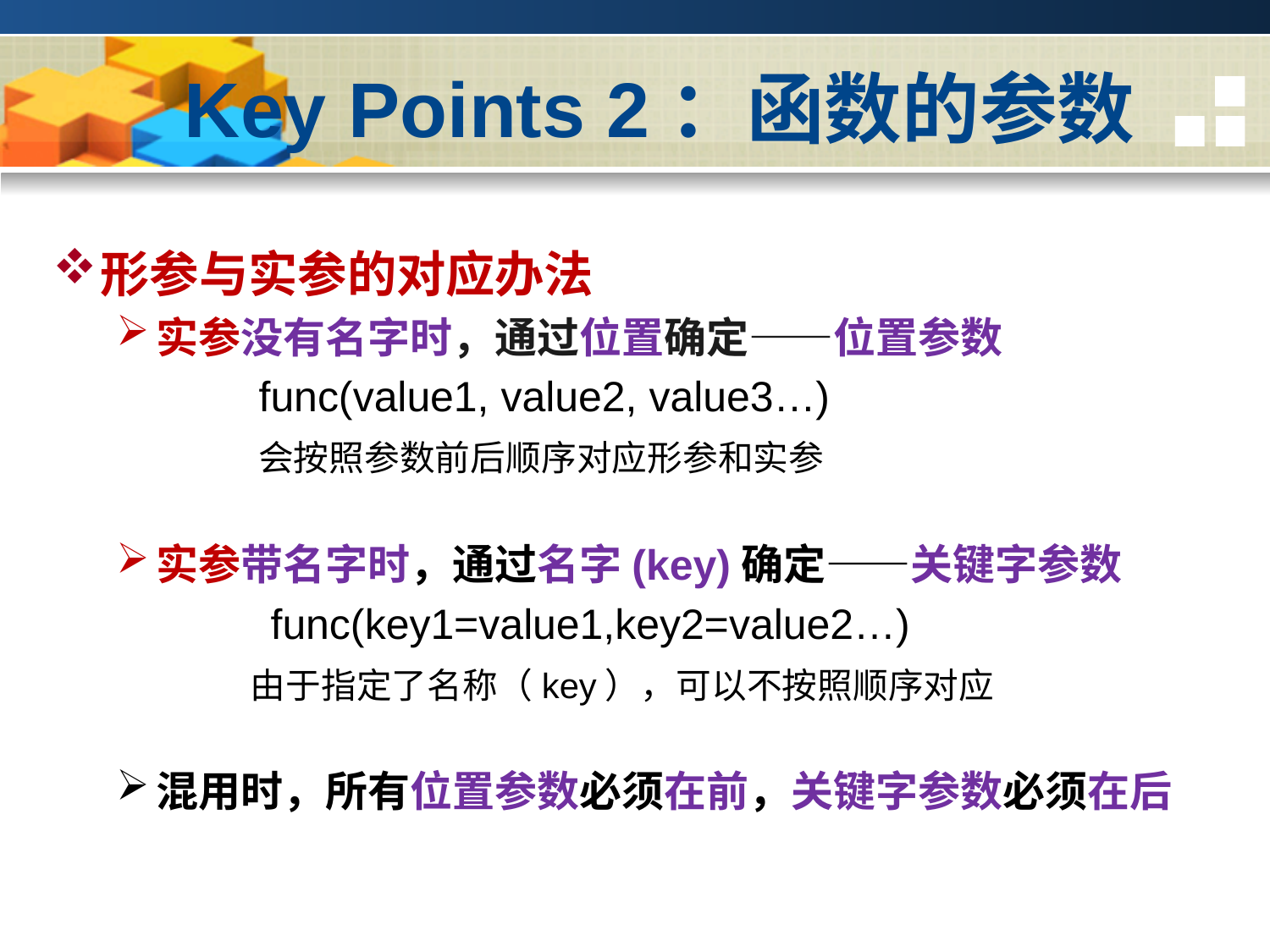

# Key Points 2：函数的参数
形参与实参的对应办法
实参没有名字时，通过位置确定——位置参数
            func(value1, value2, value3…)
        会按照参数前后顺序对应形参和实参

实参带名字时，通过名字(key)确定——关键字参数
             func(key1=value1,key2=value2…)
             由于指定了名称（key），可以不按照顺序对应

混用时，所有位置参数必须在前，关键字参数必须在后